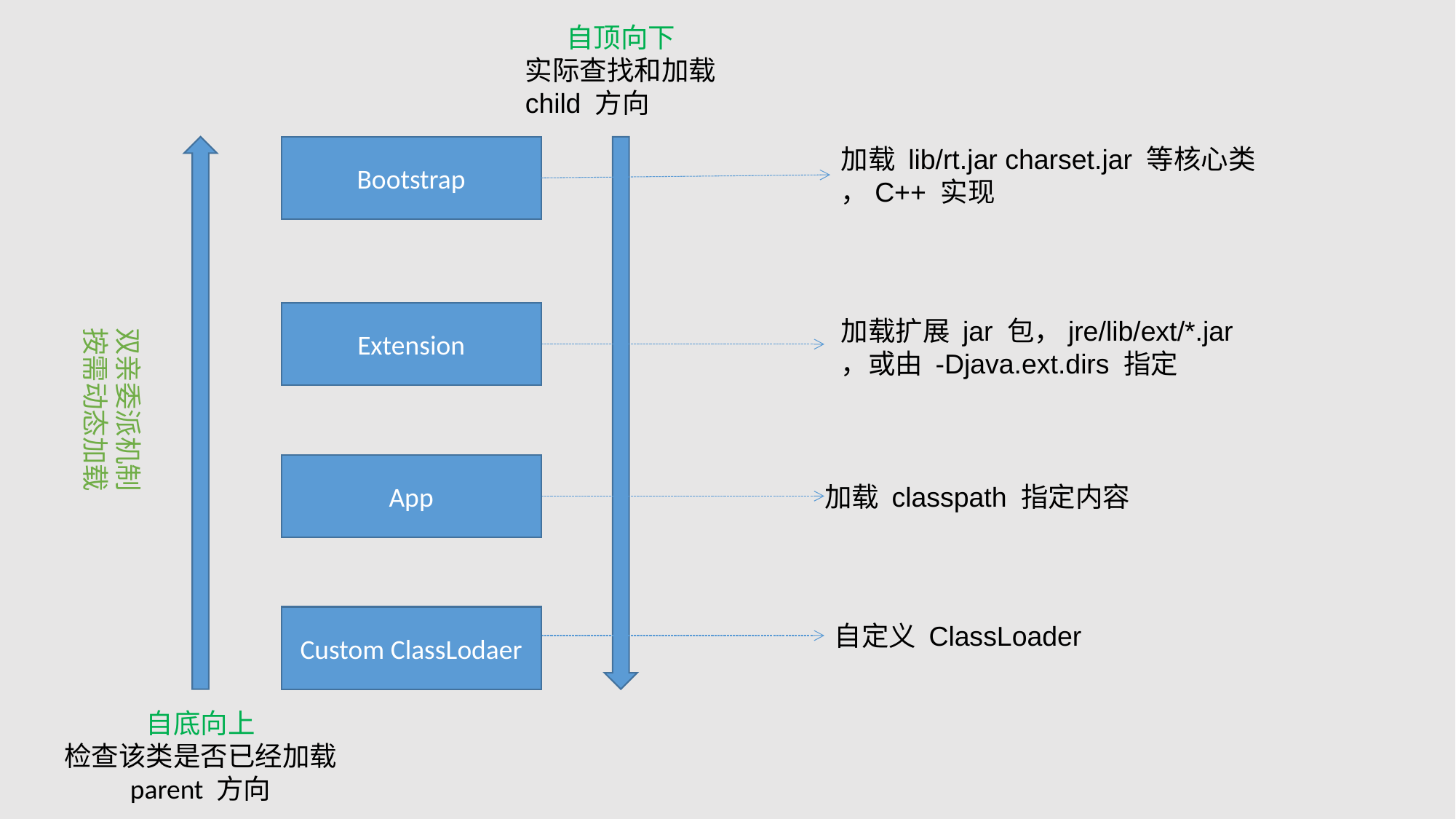

自顶向下
实际查找和加载
child 方向

Bootstrap

加载 lib/rt.jar charset.jar 等核心类
，C++ 实现
双亲委派机制
按需动态加载
Extension
加载扩展 jar 包，jre/lib/ext/*.jar
，或由 -Djava.ext.dirs 指定
App
加载 classpath 指定内容
Custom ClassLodaer
自定义 ClassLoader
自底向上
检查该类是否已经加载
parent 方向